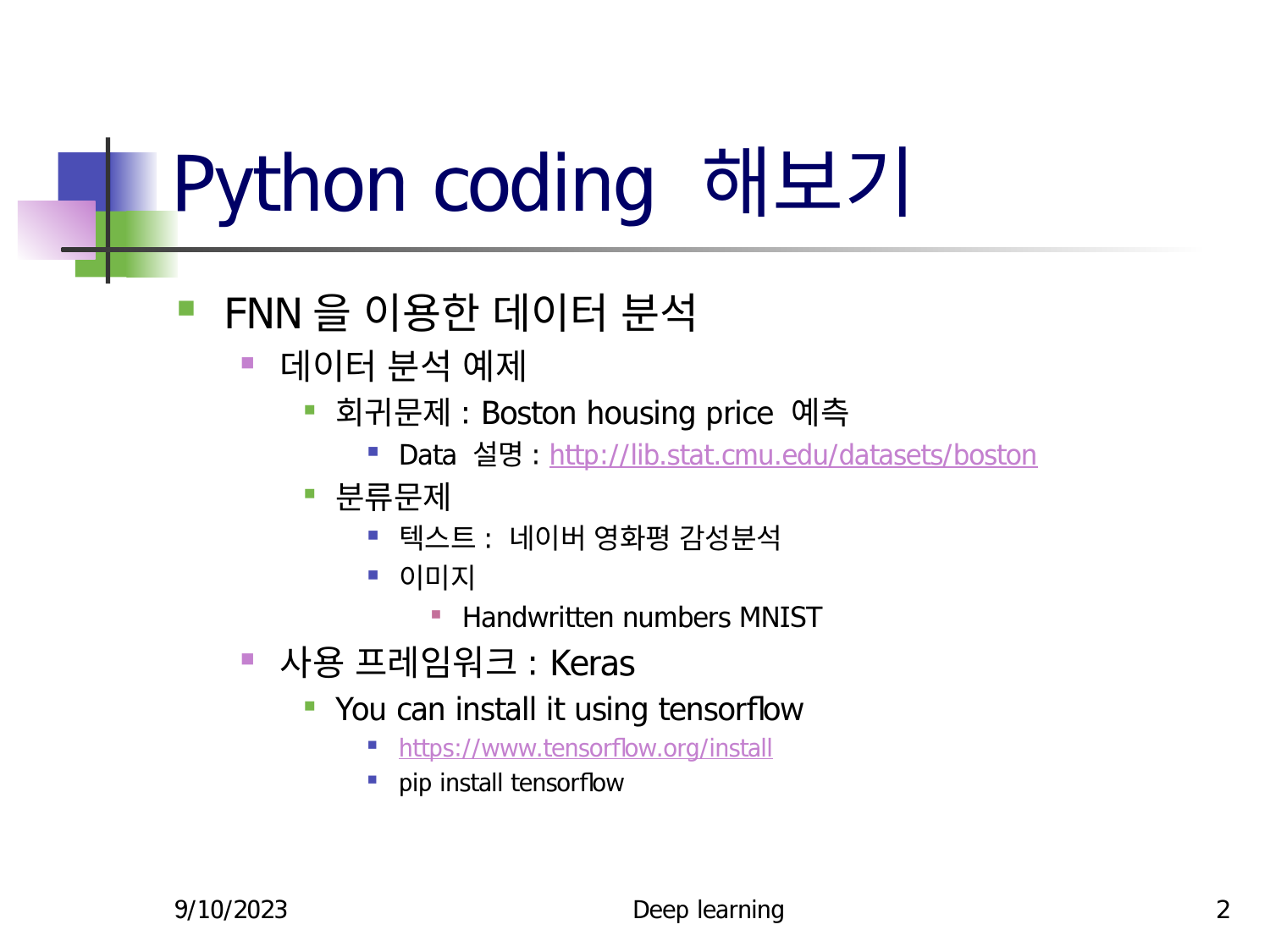

# Python coding 해보기
FNN을 이용한 데이터 분석
데이터 분석 예제
회귀문제: Boston housing price 예측
Data 설명: http://lib.stat.cmu.edu/datasets/boston
분류문제
텍스트: 네이버 영화평 감성분석
이미지
Handwritten numbers MNIST
사용 프레임워크: Keras
You can install it using tensorflow
https://www.tensorflow.org/install
pip install tensorflow

9/10/2023
Deep learning
2